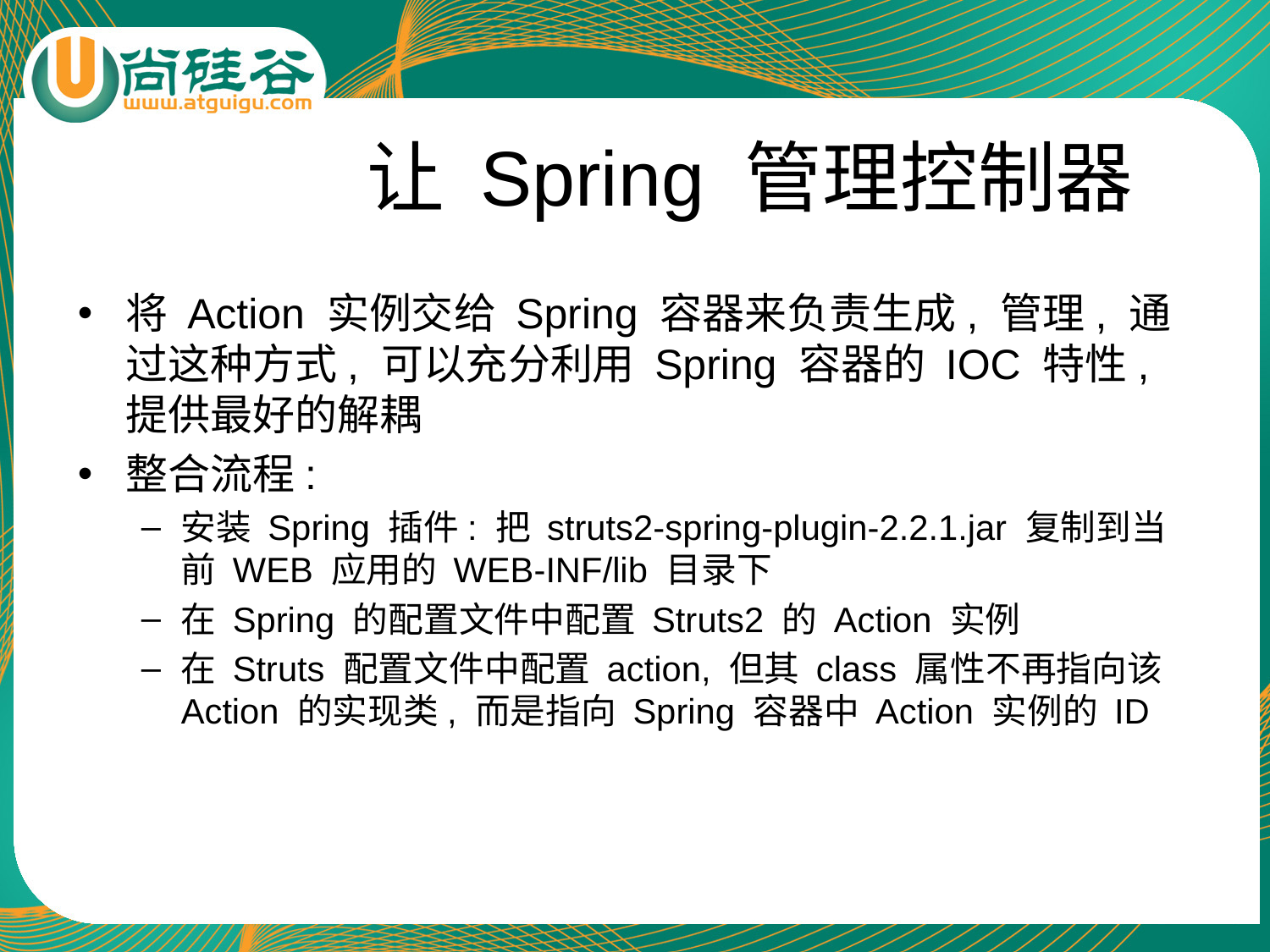

# 让 Spring 管理控制器
将 Action 实例交给 Spring 容器来负责生成, 管理, 通过这种方式, 可以充分利用 Spring 容器的 IOC 特性, 提供最好的解耦
整合流程:
安装 Spring 插件: 把 struts2-spring-plugin-2.2.1.jar 复制到当前 WEB 应用的 WEB-INF/lib 目录下
在 Spring 的配置文件中配置 Struts2 的 Action 实例
在 Struts 配置文件中配置 action, 但其 class 属性不再指向该 Action 的实现类, 而是指向 Spring 容器中 Action 实例的 ID